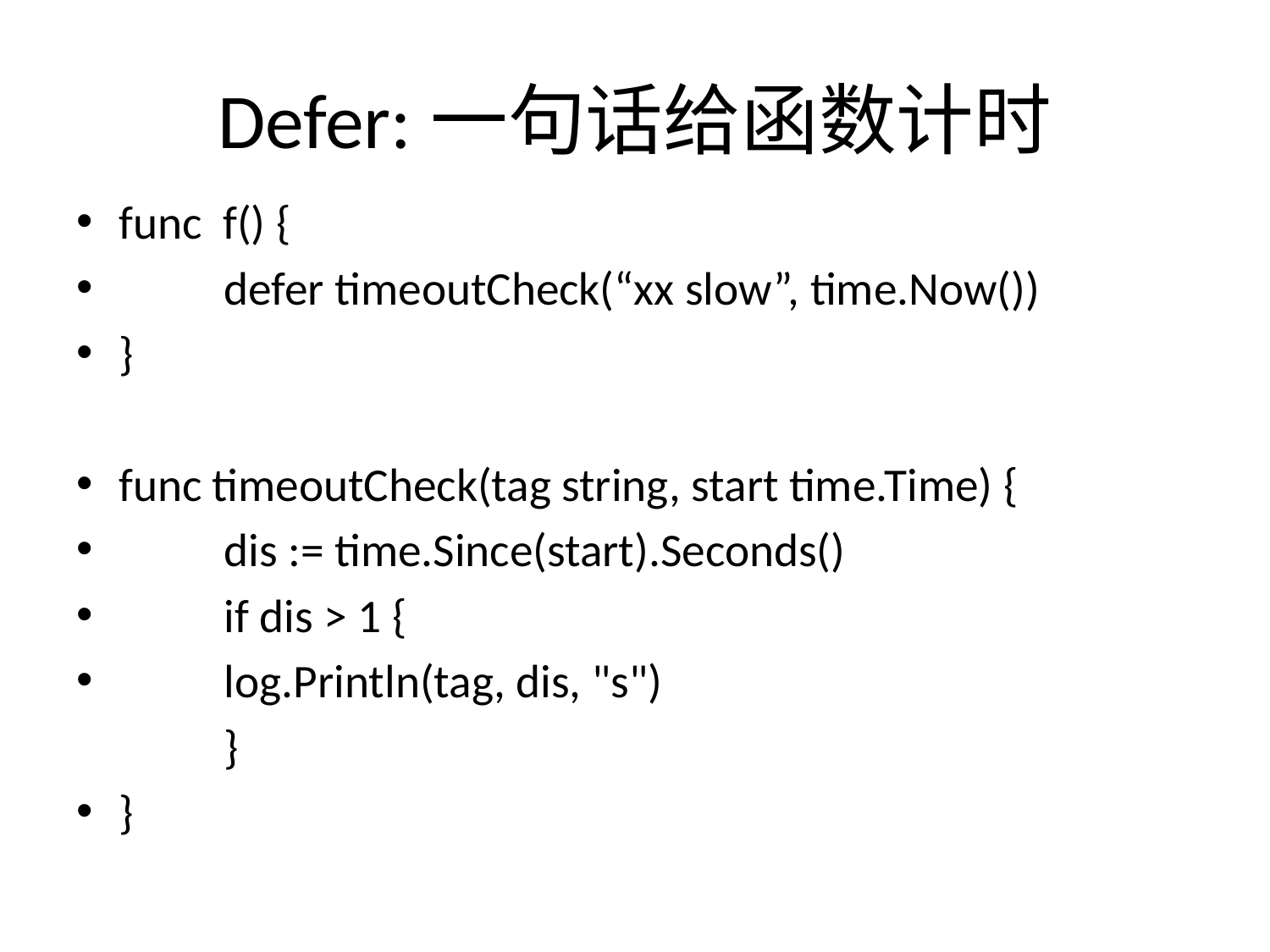

# Defer:一句话给函数计时
func  f() {
	defer timeoutCheck(“xx slow”, time.Now())
}

func timeoutCheck(tag string, start time.Time) {
	dis := time.Since(start).Seconds()
	if dis > 1 {
		log.Println(tag, dis, "s")
     	}
}